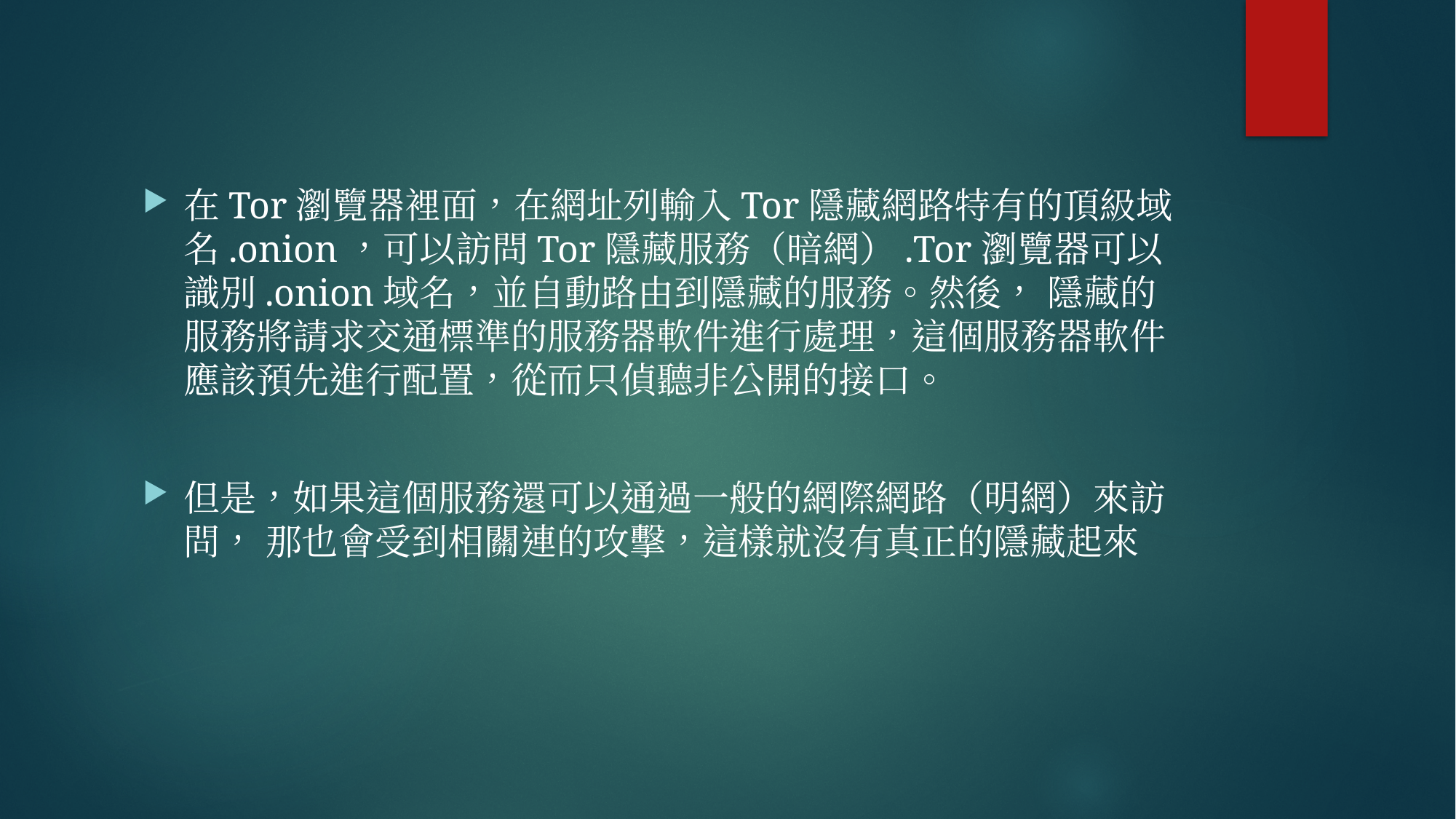

#
在Tor瀏覽器裡面，在網址列輸入Tor隱藏網路特有的頂級域名.onion，可以訪問Tor隱藏服務（暗網）.Tor瀏覽器可以識別.onion域名，並自動路由到隱藏的服務。然後， 隱藏的服務將請求交通標準的服務器軟件進行處理，這個服務器軟件應該預先進行配置，從而只偵聽非公開的接口。

但是，如果這個服務還可以通過一般的網際網路（明網）來訪問， 那也會受到相關連的攻擊，這樣就沒有真正的隱藏起來